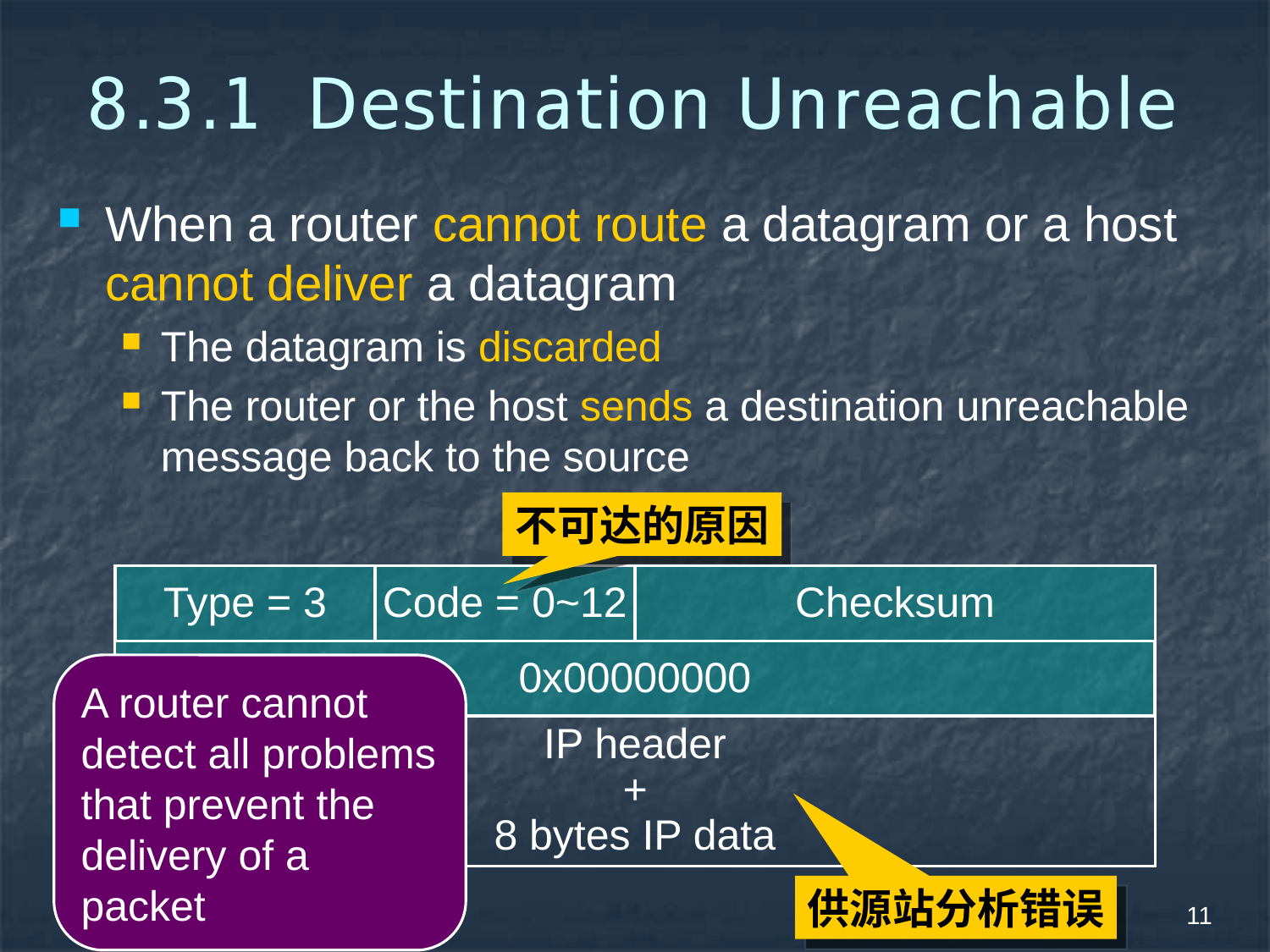

# 8.3.1  Destination Unreachable
When a router cannot route a datagram or a host cannot deliver a datagram
The datagram is discarded
The router or the host sends a destination unreachable message back to the source
不可达的原因
Type = 3
Code = 0~12
Checksum
0x00000000
A router cannot detect all problems that prevent the delivery of a packet
IP header
+
8 bytes IP data
供源站分析错误
11